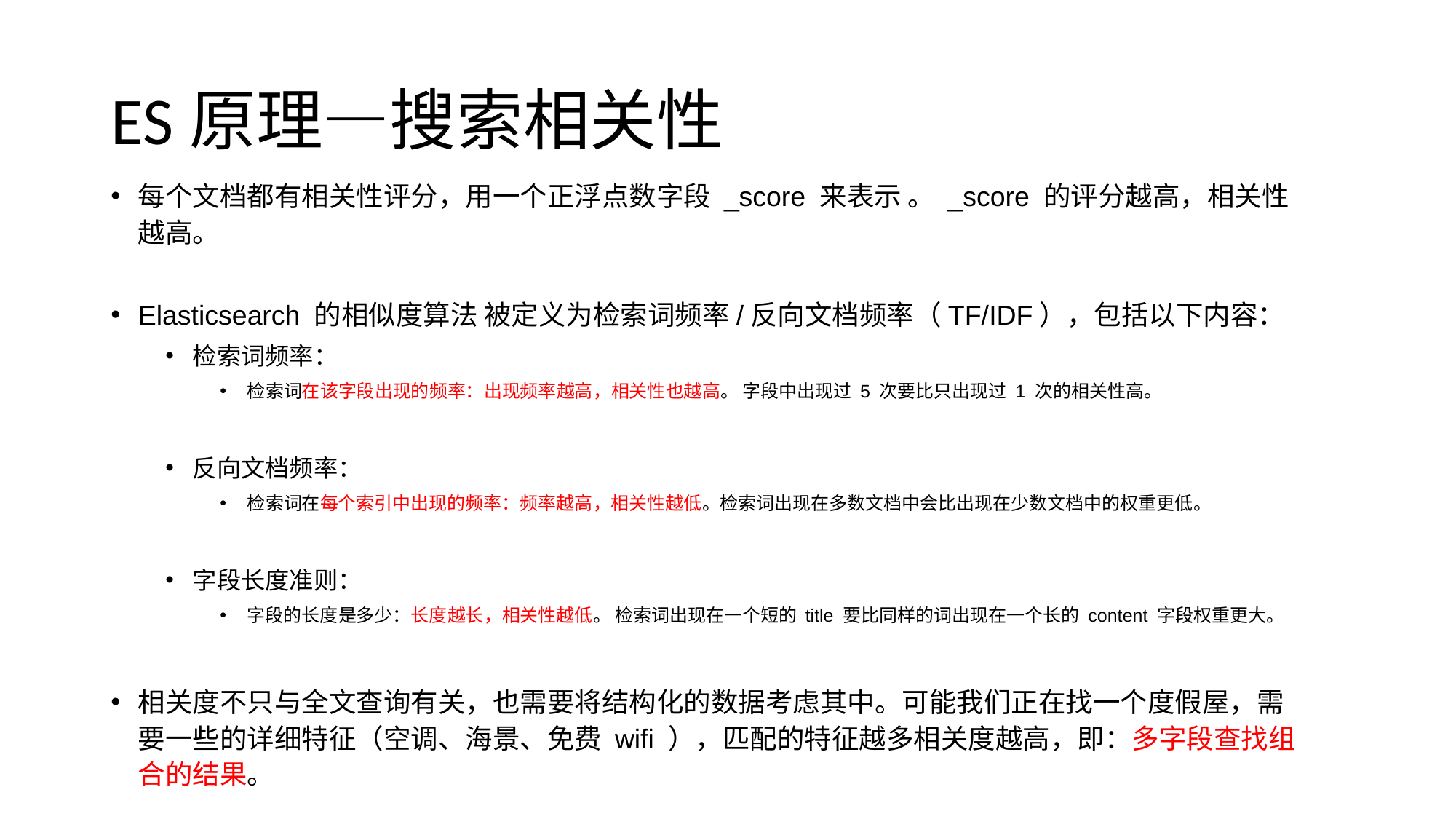

# ES原理—搜索相关性

每个文档都有相关性评分，用一个正浮点数字段 _score 来表示 。 _score 的评分越高，相关性越高。

Elasticsearch 的相似度算法 被定义为检索词频率/反向文档频率（TF/IDF），包括以下内容：
检索词频率：
检索词在该字段出现的频率：出现频率越高，相关性也越高。 字段中出现过 5 次要比只出现过 1 次的相关性高。

反向文档频率：
检索词在每个索引中出现的频率：频率越高，相关性越低。检索词出现在多数文档中会比出现在少数文档中的权重更低。

字段长度准则：
字段的长度是多少：长度越长，相关性越低。 检索词出现在一个短的 title 要比同样的词出现在一个长的 content 字段权重更大。

相关度不只与全文查询有关，也需要将结构化的数据考虑其中。可能我们正在找一个度假屋，需要一些的详细特征（空调、海景、免费 wifi ），匹配的特征越多相关度越高，即：多字段查找组合的结果。